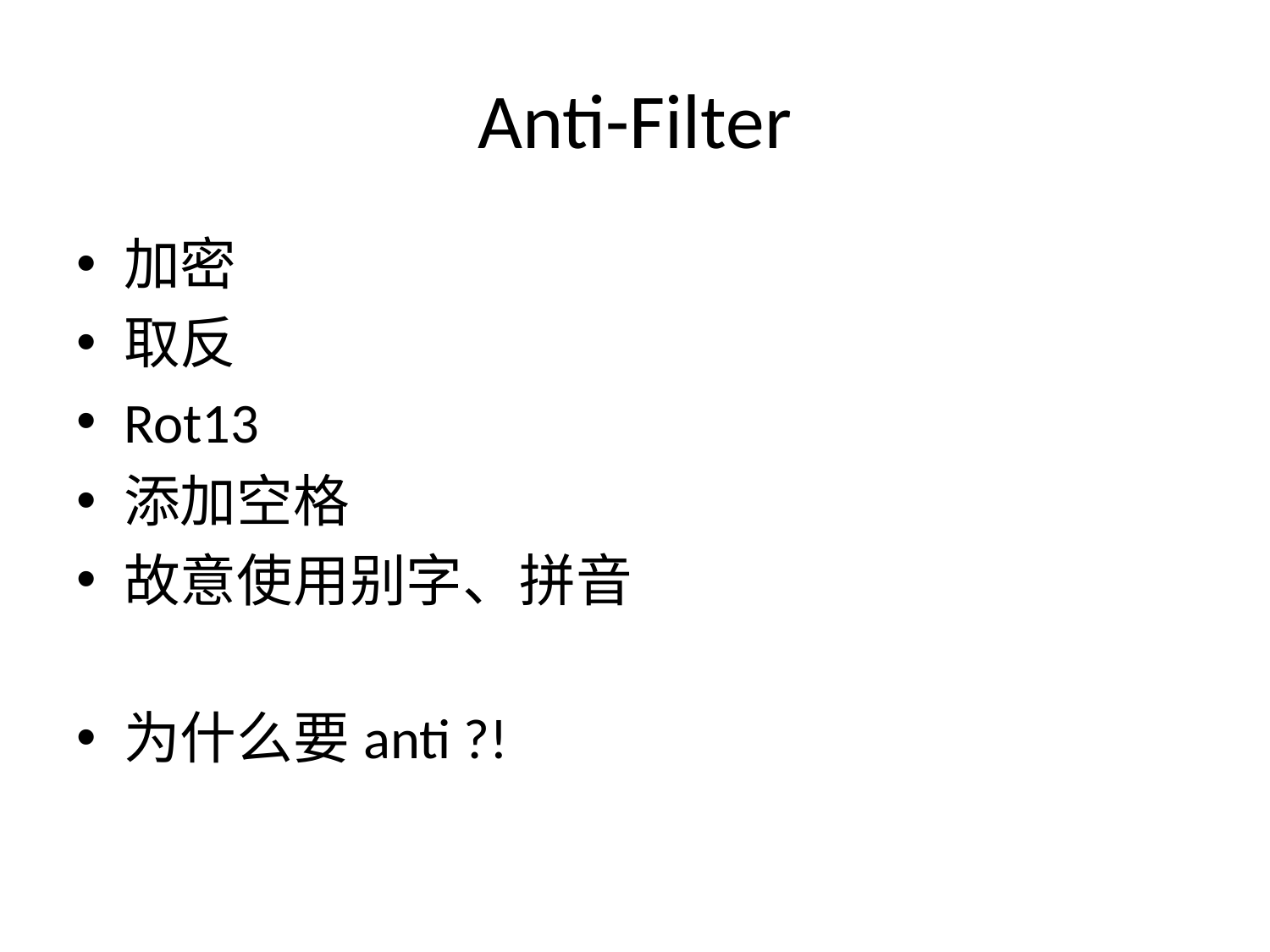

# Anti-Filter
加密
取反
Rot13
添加空格
故意使用别字、拼音

为什么要anti ?!